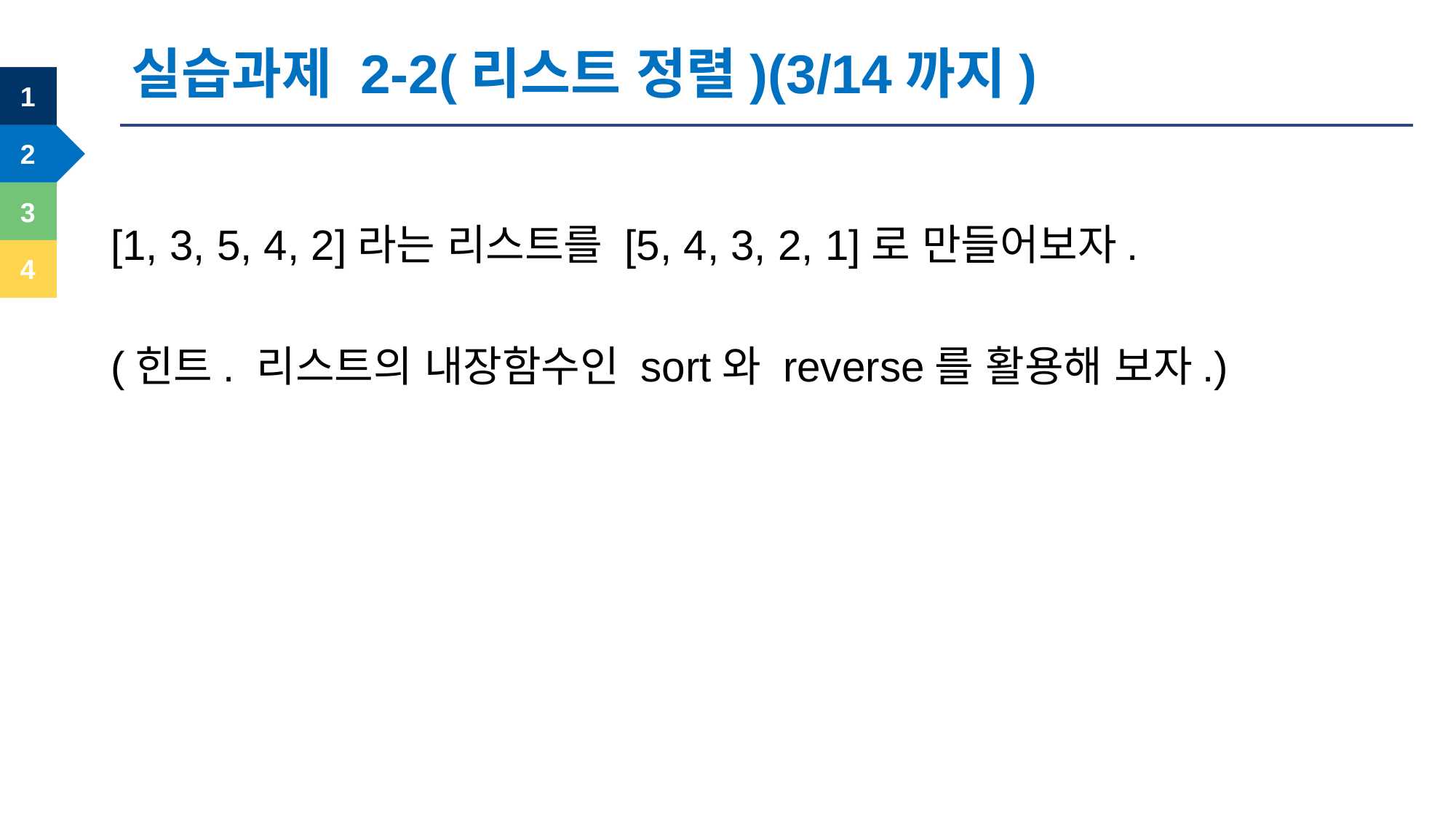

실습과제 2-2(리스트 정렬)(3/14까지)
[1, 3, 5, 4, 2]라는 리스트를 [5, 4, 3, 2, 1]로 만들어보자.

(힌트. 리스트의 내장함수인 sort와 reverse를 활용해 보자.)